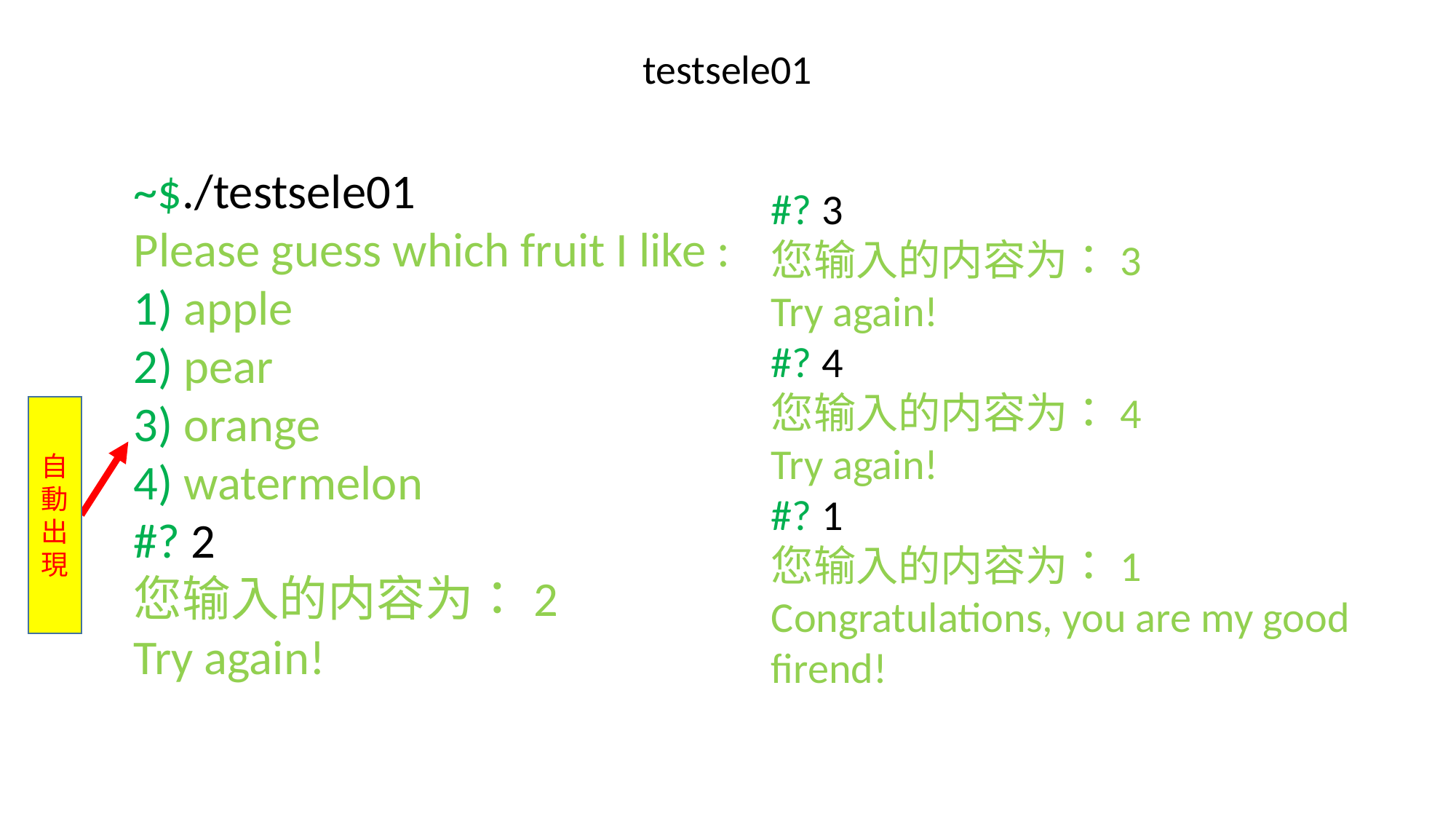

# testsele01
~$./testsele01
Please guess which fruit I like :
1) apple
2) pear
3) orange
4) watermelon
#? 2
您输入的内容为：2
Try again!

自動出現
#? 3
您输入的内容为：3
Try again!
#? 4
您输入的内容为：4
Try again!
#? 1
您输入的内容为：1
Congratulations, you are my good firend!